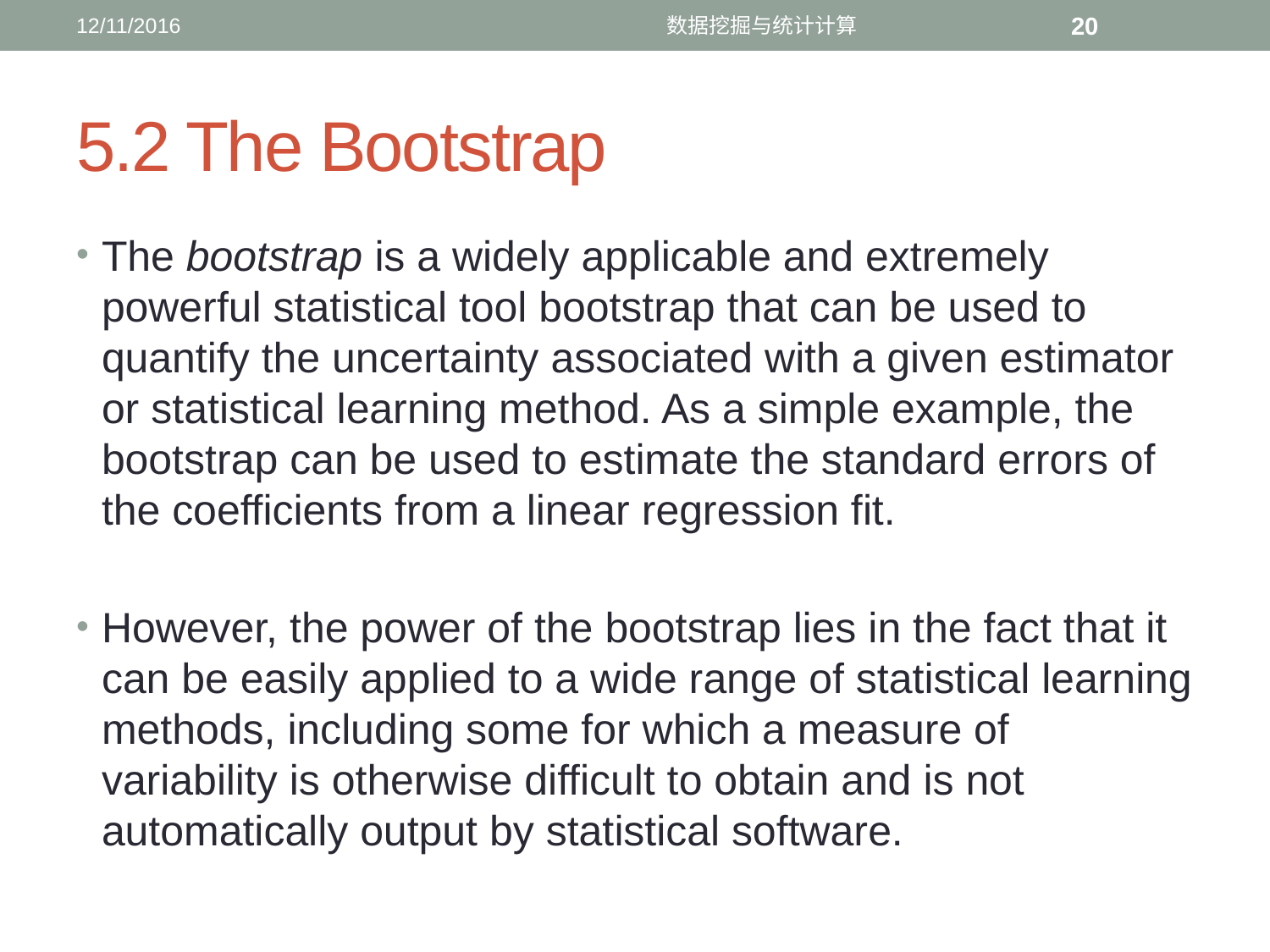

12/11/2016
数据挖掘与统计计算
20
# 5.2 The Bootstrap
The bootstrap is a widely applicable and extremely powerful statistical tool bootstrap that can be used to quantify the uncertainty associated with a given estimator or statistical learning method. As a simple example, the bootstrap can be used to estimate the standard errors of the coefficients from a linear regression fit.

However, the power of the bootstrap lies in the fact that it can be easily applied to a wide range of statistical learning methods, including some for which a measure of variability is otherwise difficult to obtain and is not automatically output by statistical software.